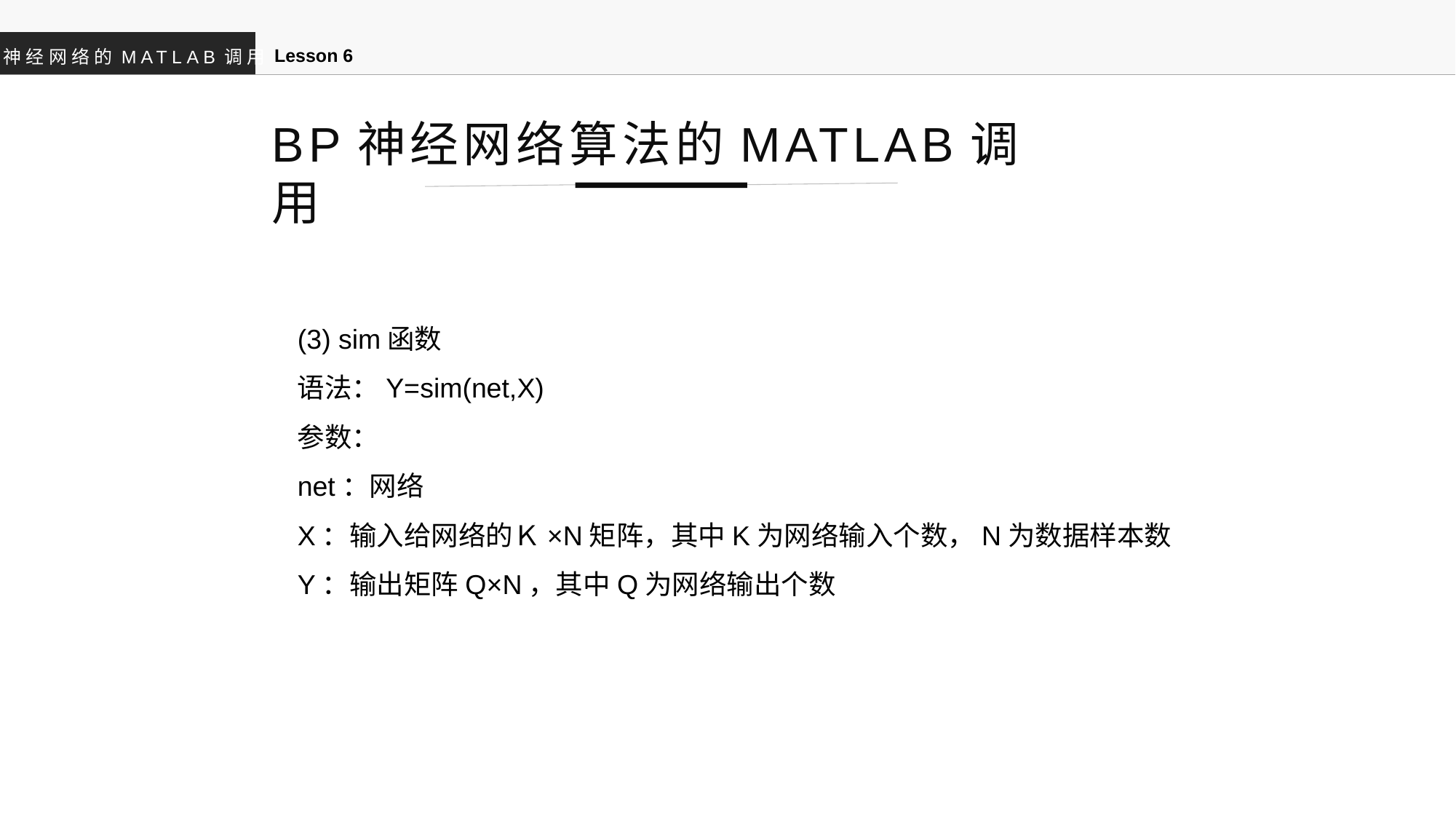

Lesson 6
神经网络的MATLAB调用
BP神经网络算法的MATLAB调用

(3) sim函数
语法：Y=sim(net,X)
参数：
net：网络
X：输入给网络的Ｋ×N矩阵，其中K为网络输入个数，N为数据样本数
Y：输出矩阵Q×N，其中Q为网络输出个数